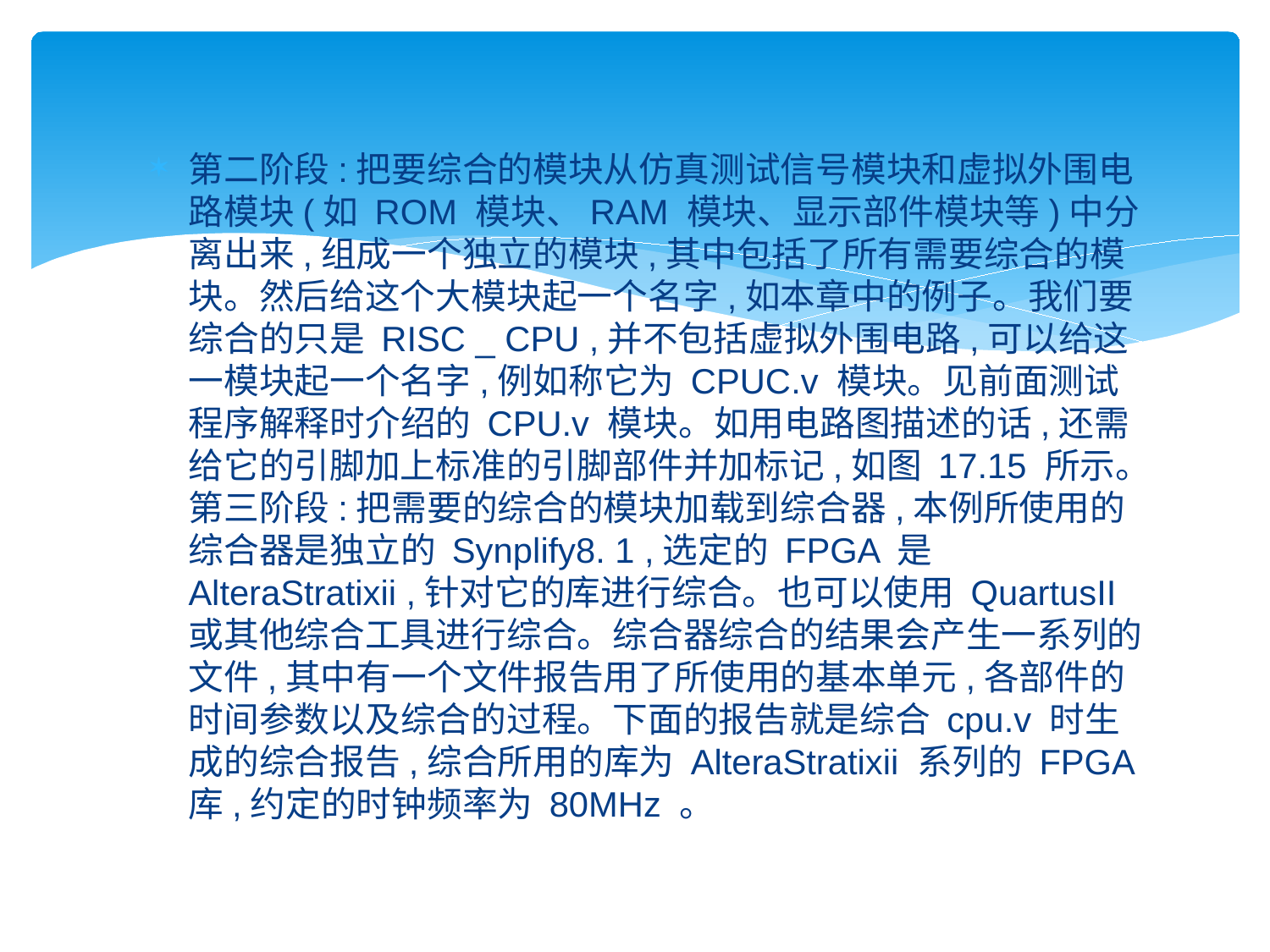

#
第二阶段:把要综合的模块从仿真测试信号模块和虚拟外围电路模块(如 ROM 模块、RAM 模块、显示部件模块等)中分离出来,组成一个独立的模块,其中包括了所有需要综合的模块。然后给这个大模块起一个名字,如本章中的例子。我们要综合的只是 RISC _ CPU ,并不包括虚拟外围电路,可以给这一模块起一个名字,例如称它为 CPUC.v 模块。见前面测试程序解释时介绍的 CPU.v 模块。如用电路图描述的话,还需给它的引脚加上标准的引脚部件并加标记,如图 17.15 所示。第三阶段:把需要的综合的模块加载到综合器,本例所使用的综合器是独立的 Synplify8. 1 ,选定的 FPGA 是 AlteraStratixii ,针对它的库进行综合。也可以使用 QuartusII 或其他综合工具进行综合。综合器综合的结果会产生一系列的文件,其中有一个文件报告用了所使用的基本单元,各部件的时间参数以及综合的过程。下面的报告就是综合 cpu.v 时生成的综合报告,综合所用的库为 AlteraStratixii 系列的 FPGA 库,约定的时钟频率为 80MHz 。